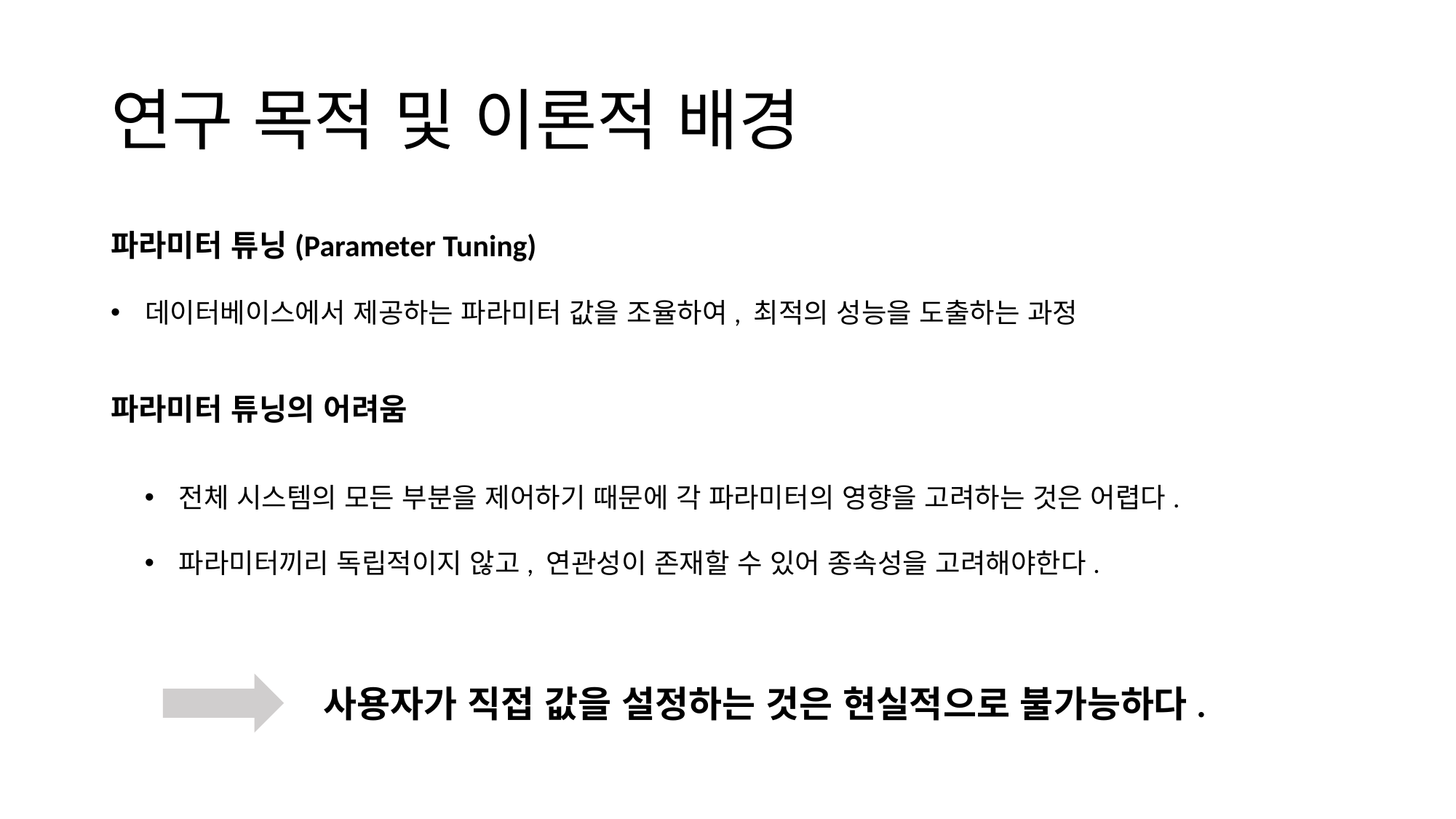

# 연구 목적 및 이론적 배경
파라미터 튜닝(Parameter Tuning)

데이터베이스에서 제공하는 파라미터 값을 조율하여, 최적의 성능을 도출하는 과정
파라미터 튜닝의 어려움
전체 시스템의 모든 부분을 제어하기 때문에 각 파라미터의 영향을 고려하는 것은 어렵다.
파라미터끼리 독립적이지 않고, 연관성이 존재할 수 있어 종속성을 고려해야한다.

사용자가 직접 값을 설정하는 것은 현실적으로 불가능하다.